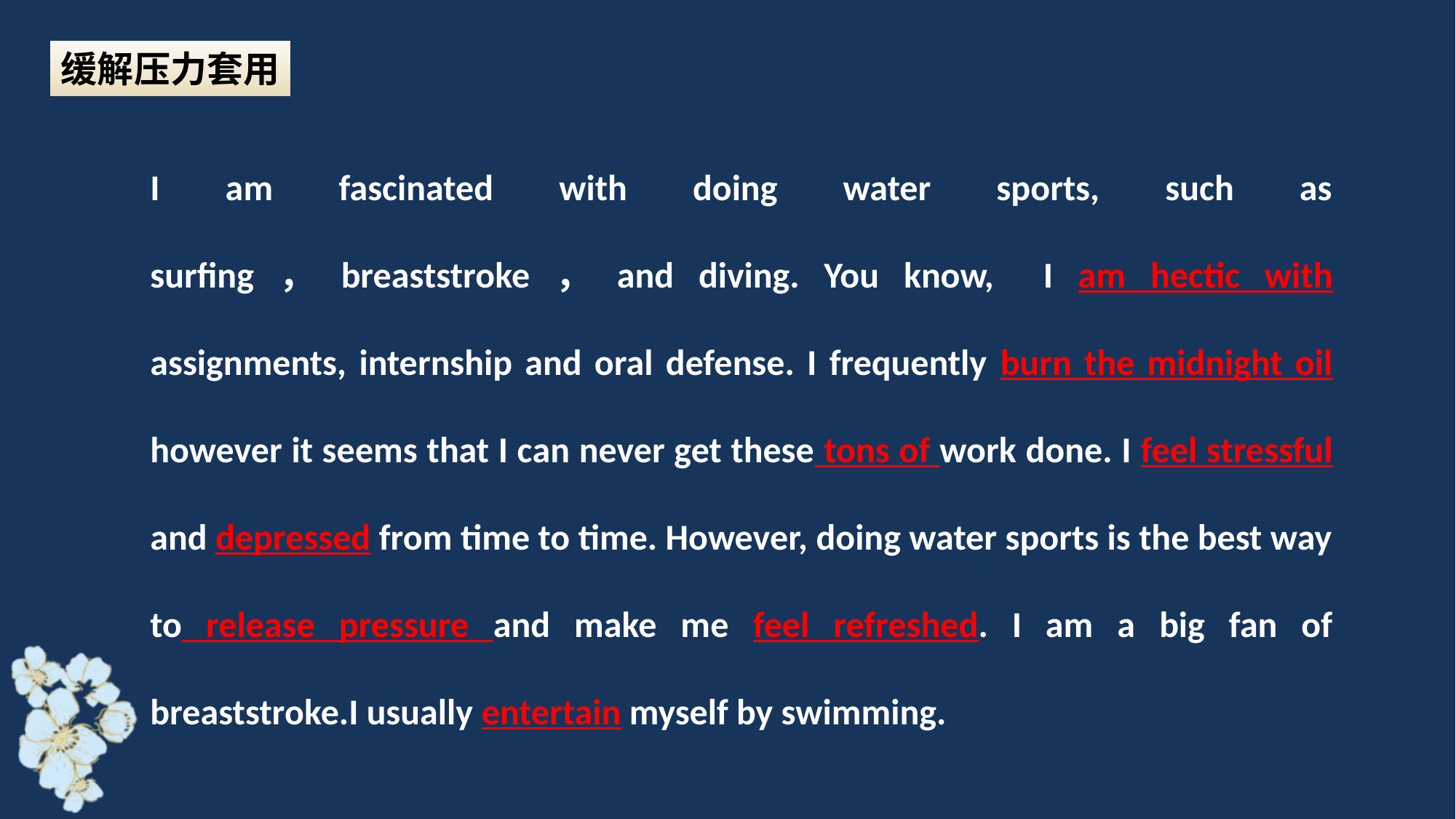

缓解压力套用
I am fascinated with doing water sports, such as surfing，breaststroke，and diving. You know,  I am hectic with assignments, internship and oral defense. I frequently burn the midnight oil however it seems that I can never get these tons of work done. I feel stressful and depressed from time to time. However, doing water sports is the best way to release pressure and make me feel refreshed. I am a big fan of breaststroke.I usually entertain myself by swimming.